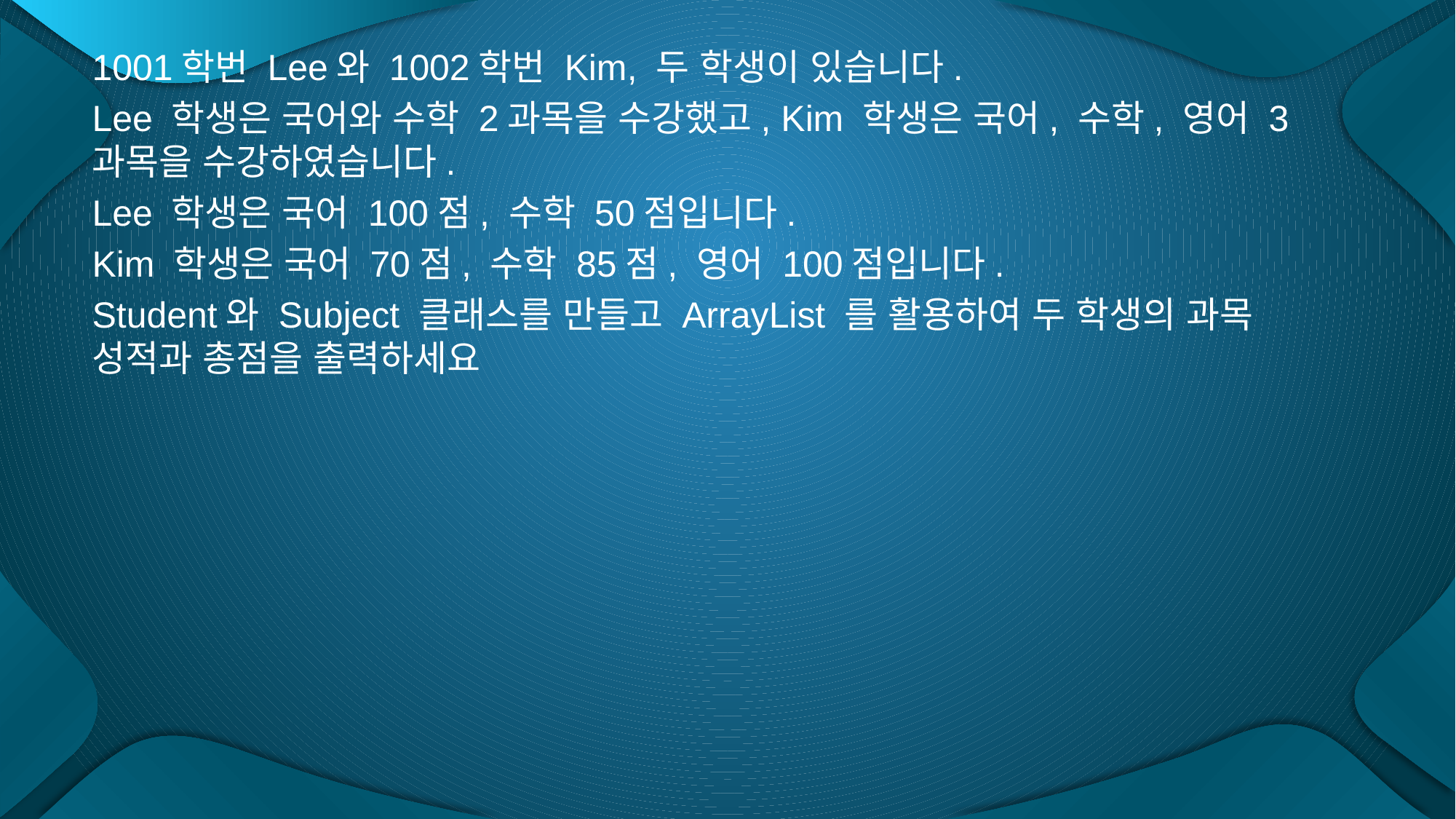

1001학번 Lee와 1002학번 Kim, 두 학생이 있습니다.
Lee 학생은 국어와 수학 2과목을 수강했고, Kim 학생은 국어, 수학, 영어 3 과목을 수강하였습니다.
Lee 학생은 국어 100점, 수학 50점입니다.
Kim 학생은 국어 70점, 수학 85점, 영어 100점입니다.
Student와 Subject 클래스를 만들고 ArrayList 를 활용하여 두 학생의 과목 성적과 총점을 출력하세요